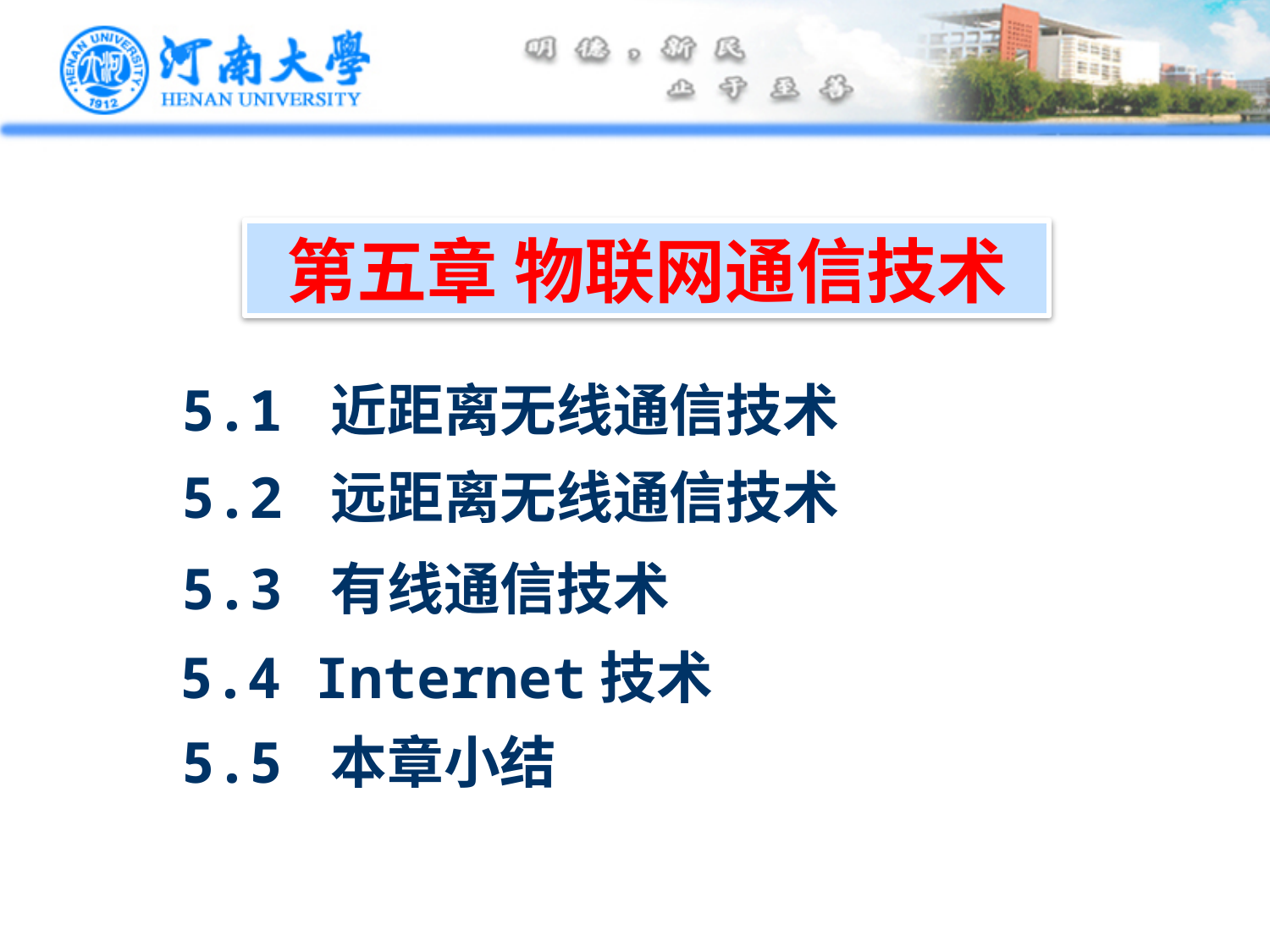

第五章 物联网通信技术
5.1 近距离无线通信技术
5.2 远距离无线通信技术
5.3 有线通信技术
5.4 Internet技术
5.5 本章小结